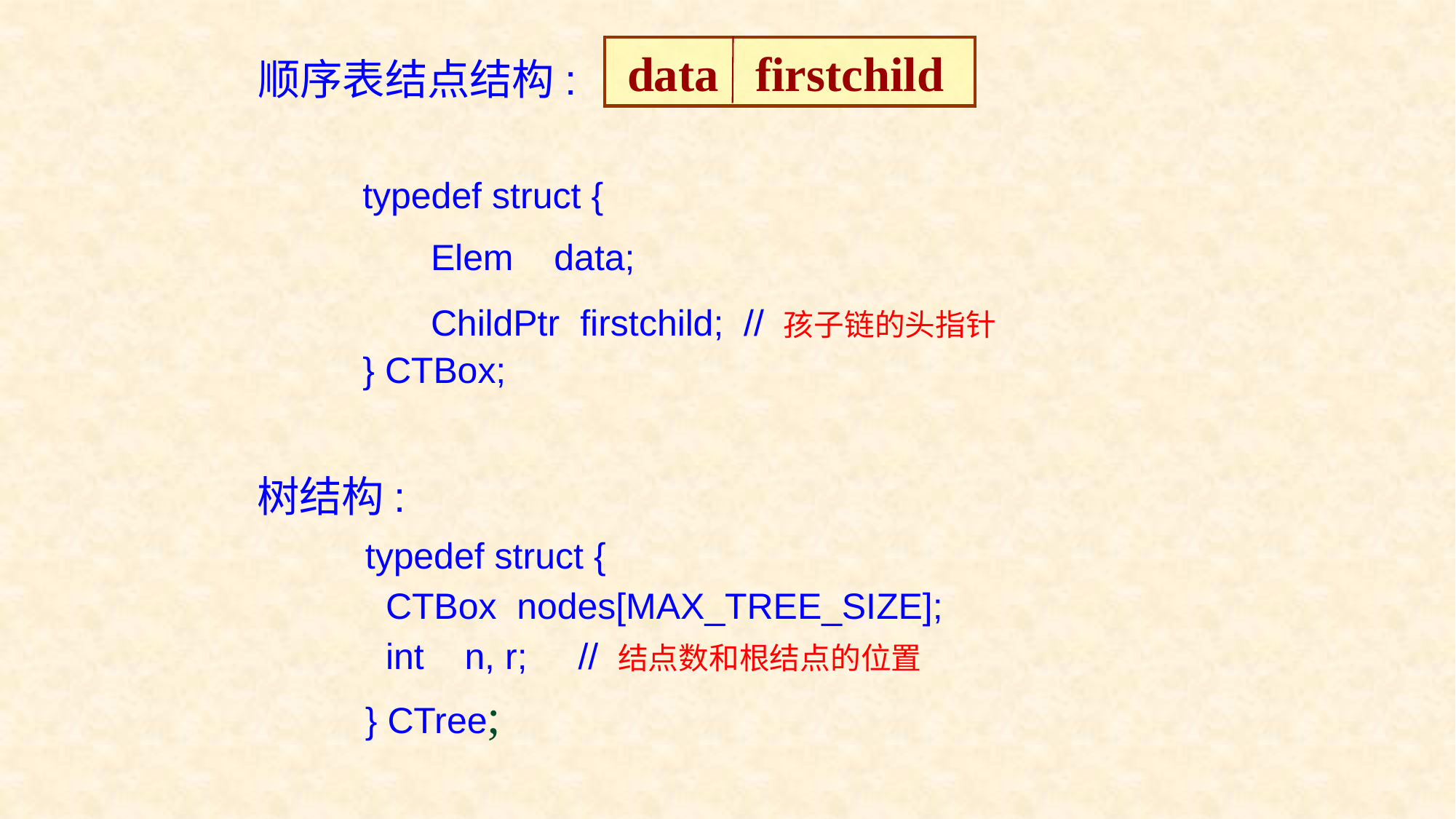

data   firstchild

顺序表结点结构:
typedef struct {
     Elem    data;
     ChildPtr  firstchild;  // 孩子链的头指针
} CTBox;
树结构:
typedef struct {
  CTBox  nodes[MAX_TREE_SIZE];
  int    n, r;     // 结点数和根结点的位置
} CTree;